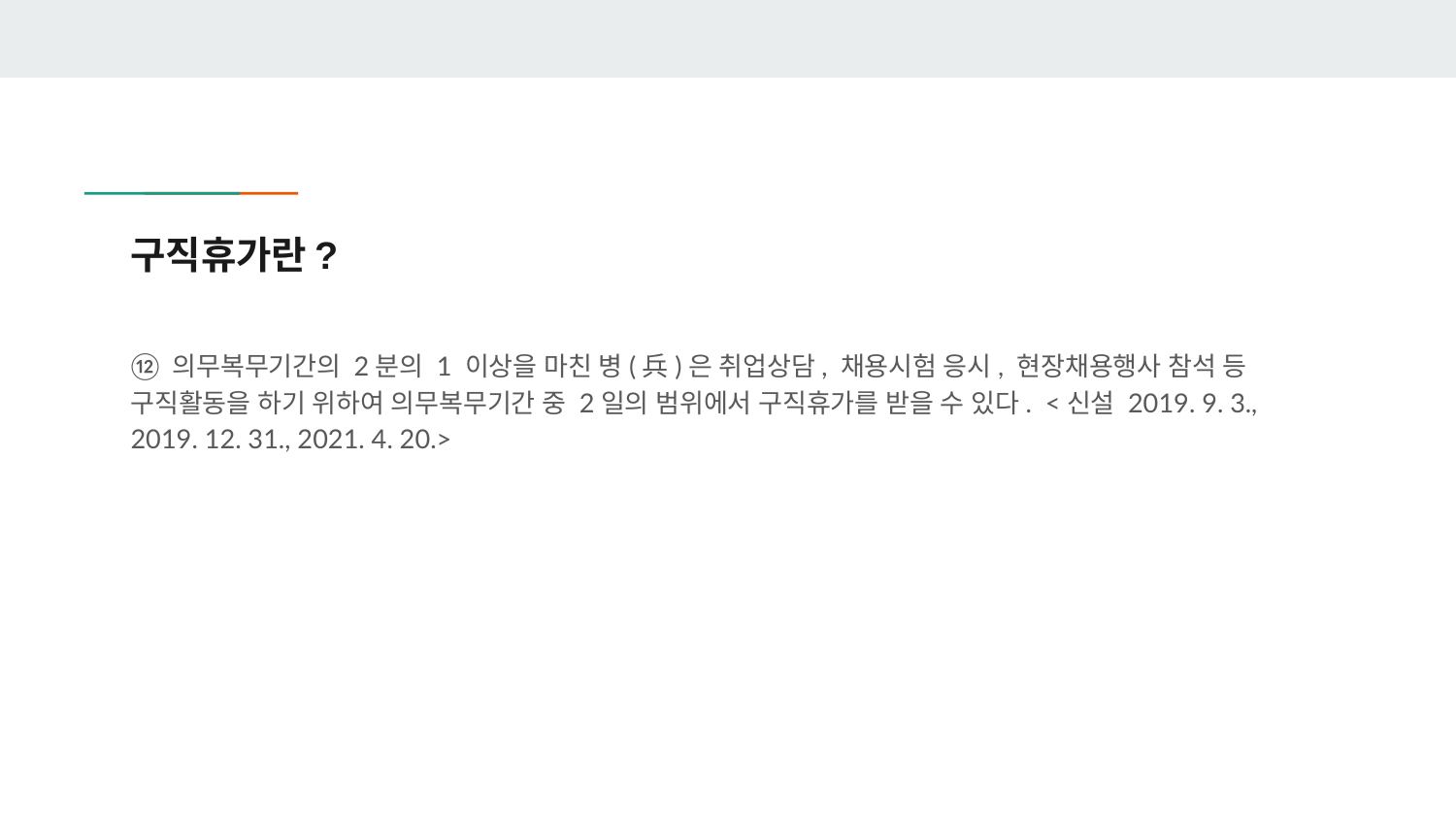

# 구직휴가란?
⑫ 의무복무기간의 2분의 1 이상을 마친 병(兵)은 취업상담, 채용시험 응시, 현장채용행사 참석 등 구직활동을 하기 위하여 의무복무기간 중 2일의 범위에서 구직휴가를 받을 수 있다.  <신설 2019. 9. 3., 2019. 12. 31., 2021. 4. 20.>